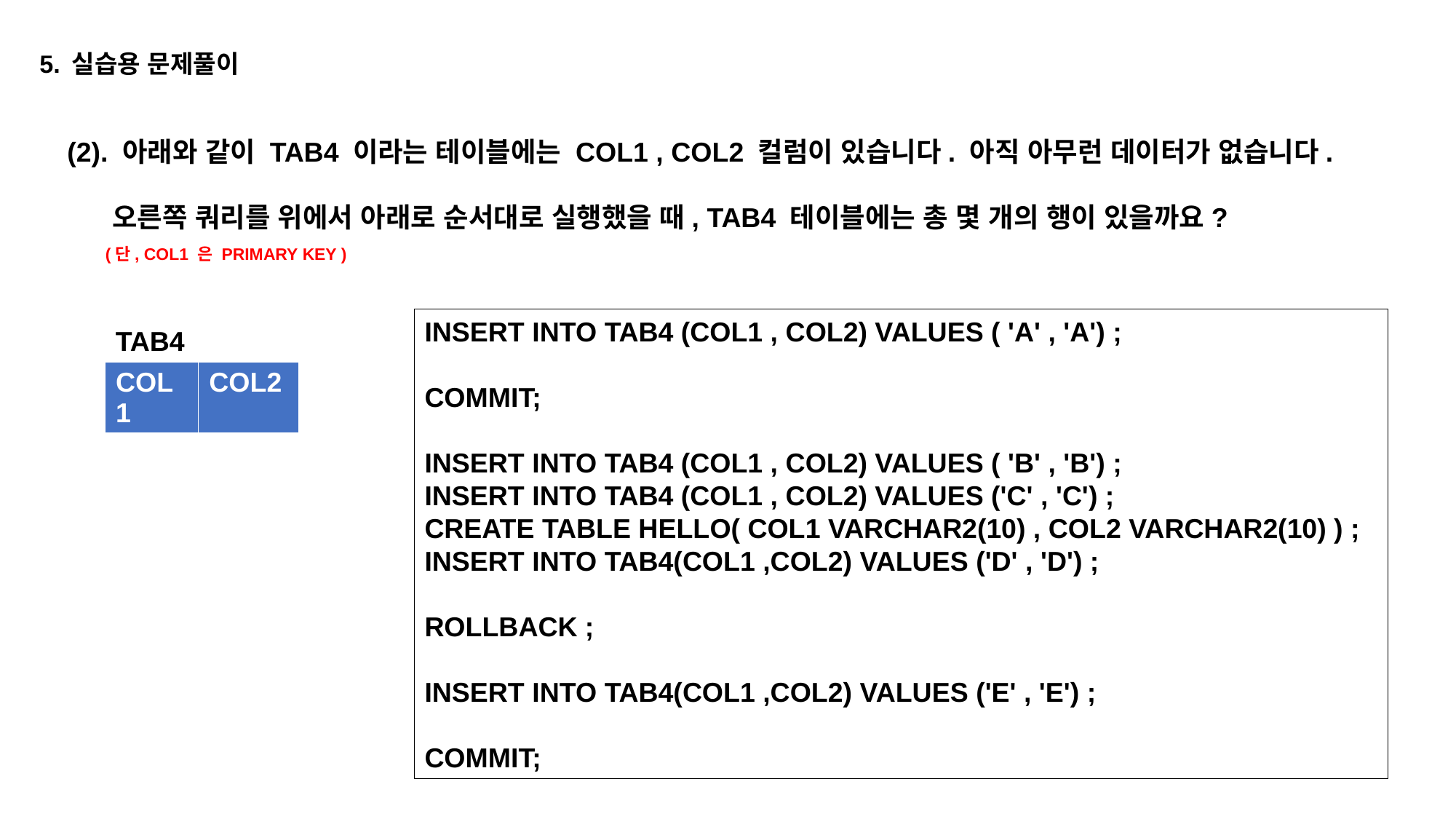

# 5. 실습용 문제풀이
(2). 아래와 같이 TAB4 이라는 테이블에는 COL1 , COL2 컬럼이 있습니다. 아직 아무런 데이터가 없습니다.

     오른쪽 쿼리를 위에서 아래로 순서대로 실행했을 때, TAB4 테이블에는 총 몇 개의 행이 있을까요?
     (단, COL1 은 PRIMARY KEY )
INSERT INTO TAB4 (COL1 , COL2) VALUES ( 'A' , 'A') ;

COMMIT;

INSERT INTO TAB4 (COL1 , COL2) VALUES ( 'B' , 'B') ;
INSERT INTO TAB4 (COL1 , COL2) VALUES ('C' , 'C') ;
CREATE TABLE HELLO( COL1 VARCHAR2(10) , COL2 VARCHAR2(10) ) ;
INSERT INTO TAB4(COL1 ,COL2) VALUES ('D' , 'D') ;

ROLLBACK ;

INSERT INTO TAB4(COL1 ,COL2) VALUES ('E' , 'E') ;

COMMIT;
TAB4
| COL1 | COL2 |
| --- | --- |